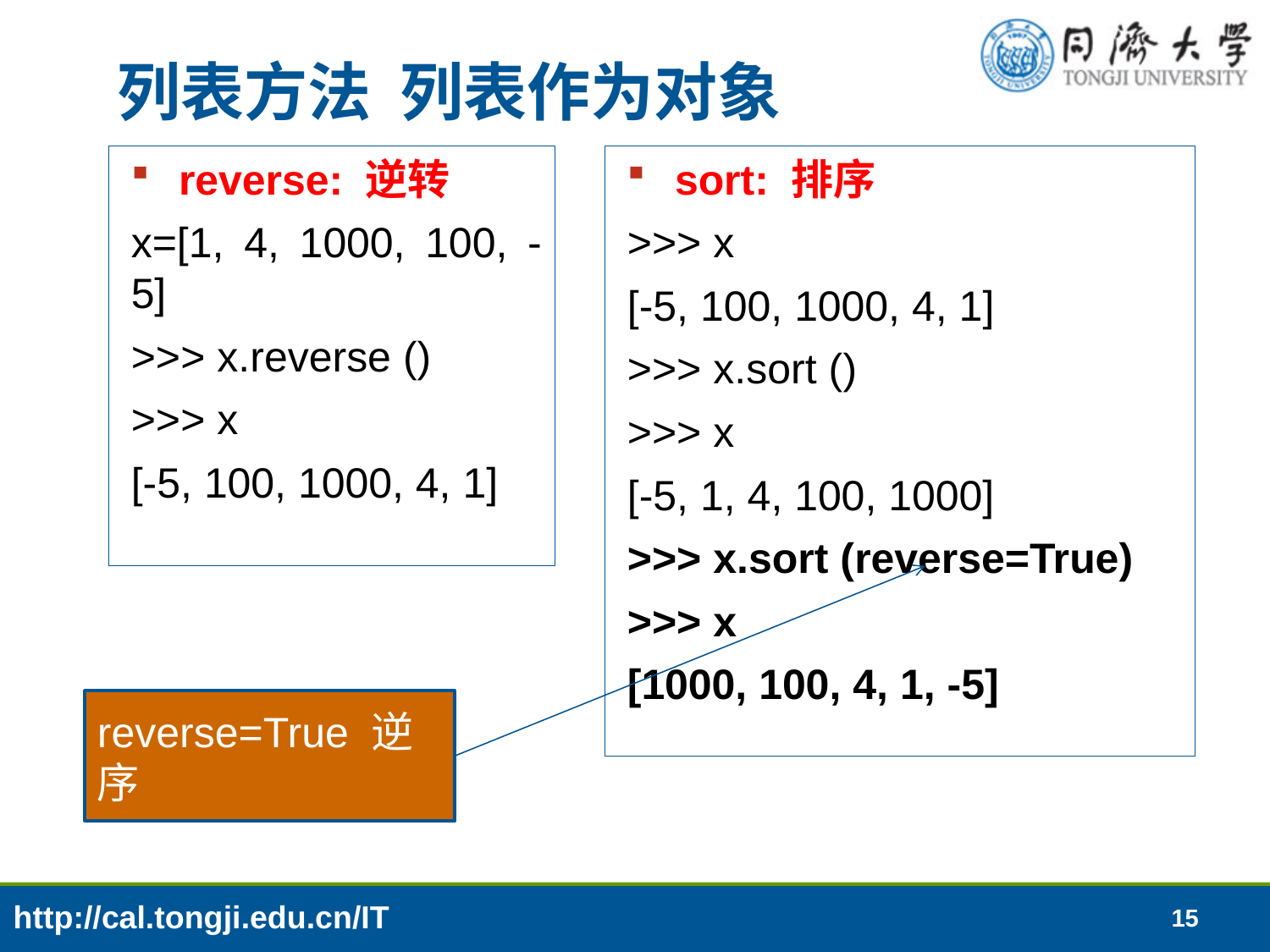

# 列表方法  列表作为对象
reverse: 逆转
x=[1, 4, 1000, 100, -5]
>>> x.reverse ()
>>> x
[-5, 100, 1000, 4, 1]
sort: 排序
>>> x
[-5, 100, 1000, 4, 1]
>>> x.sort ()
>>> x
[-5, 1, 4, 100, 1000]
>>> x.sort (reverse=True)
>>> x
[1000, 100, 4, 1, -5]
reverse=True 逆序